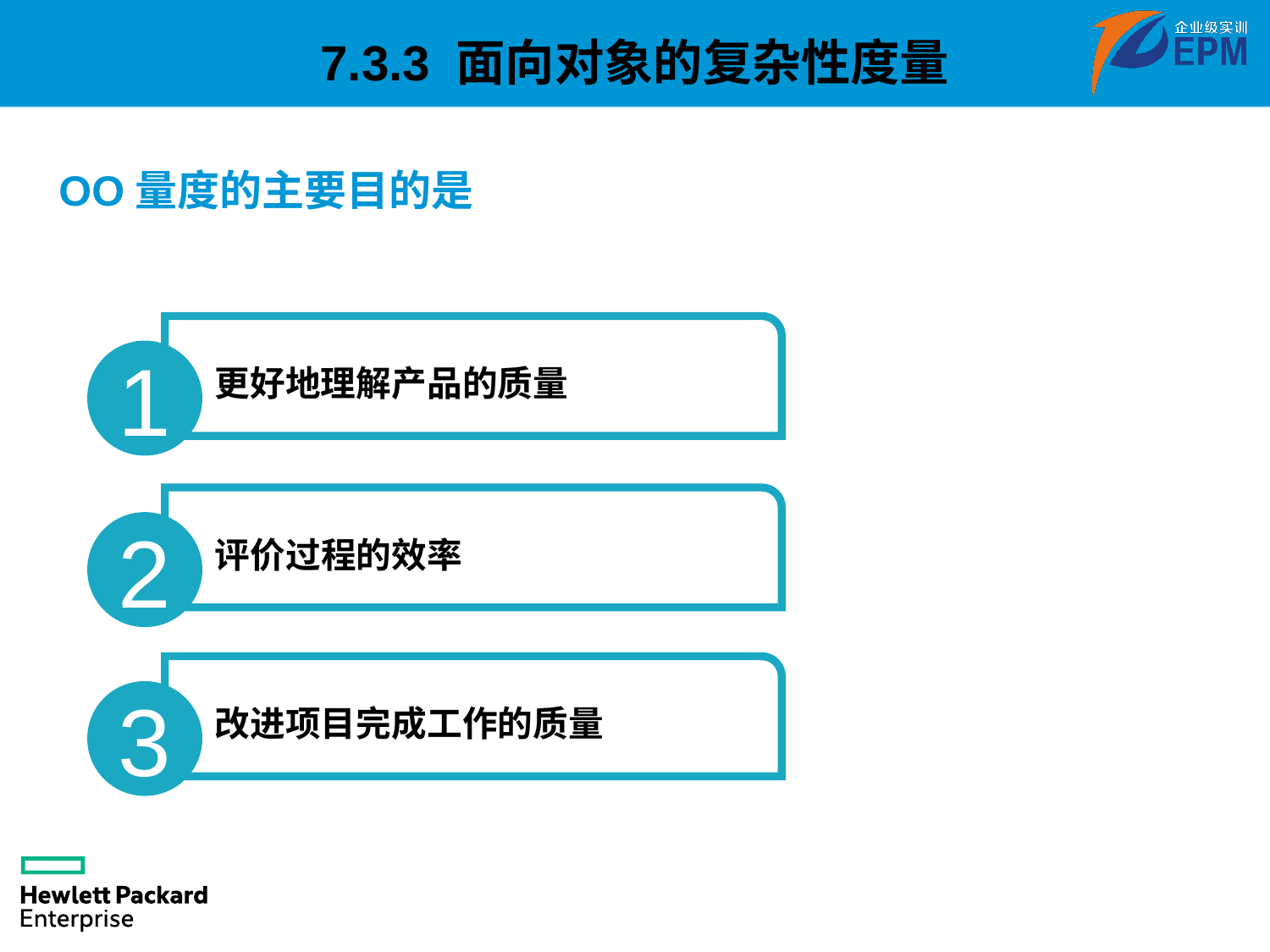

7.3.3 面向对象的复杂性度量
OO量度的主要目的是

更好地理解产品的质量
1
评价过程的效率
2
改进项目完成工作的质量
3